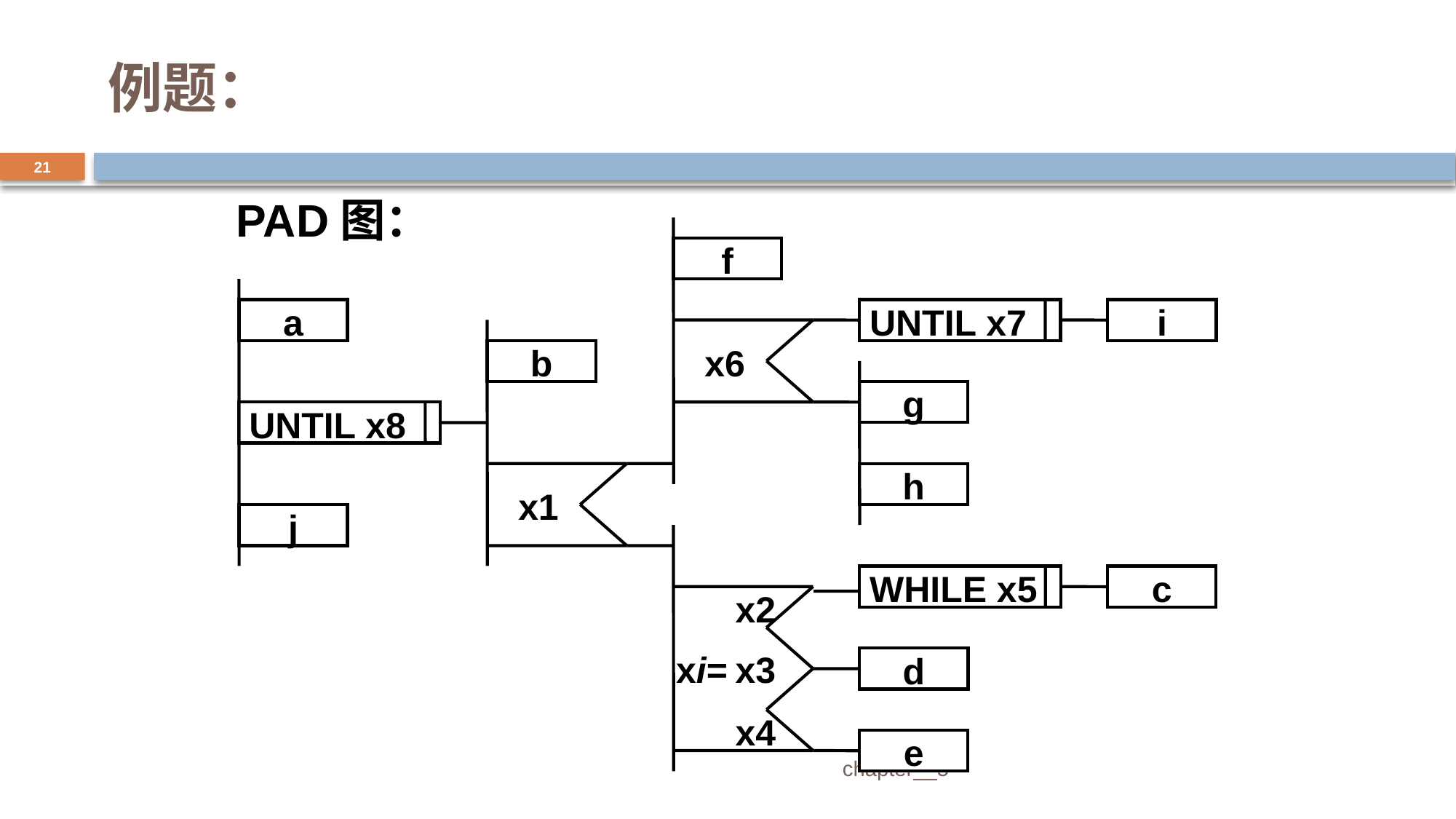

# 例题：
21
PAD图：

f

a
 UNTIL x7

i

x6

b

g
 UNTIL x8

x1

h
j

 WHILE x5

c

x2

xi=
x3
d

x4

e

 chapter__5